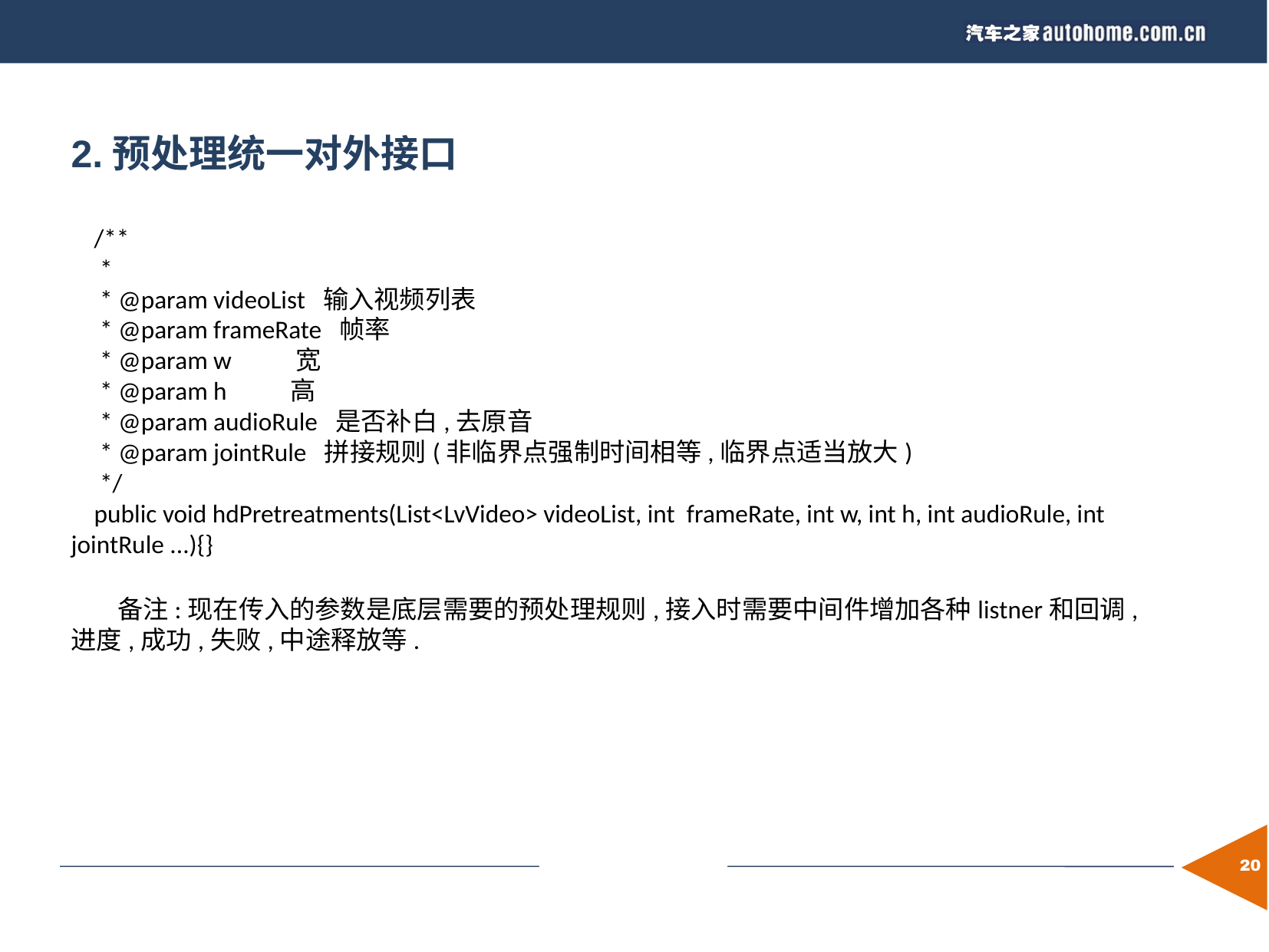

2.预处理统一对外接口
    /**
     *
     * @param videoList  输入视频列表
     * @param frameRate  帧率
     * @param w          宽
     * @param h          高
     * @param audioRule  是否补白,去原音
     * @param jointRule  拼接规则(非临界点强制时间相等,临界点适当放大)
     */
    public void hdPretreatments(List<LvVideo> videoList, int  frameRate, int w, int h, int audioRule, int jointRule ...){}

     备注:现在传入的参数是底层需要的预处理规则,接入时需要中间件增加各种listner和回调,进度,成功,失败,中途释放等.
20